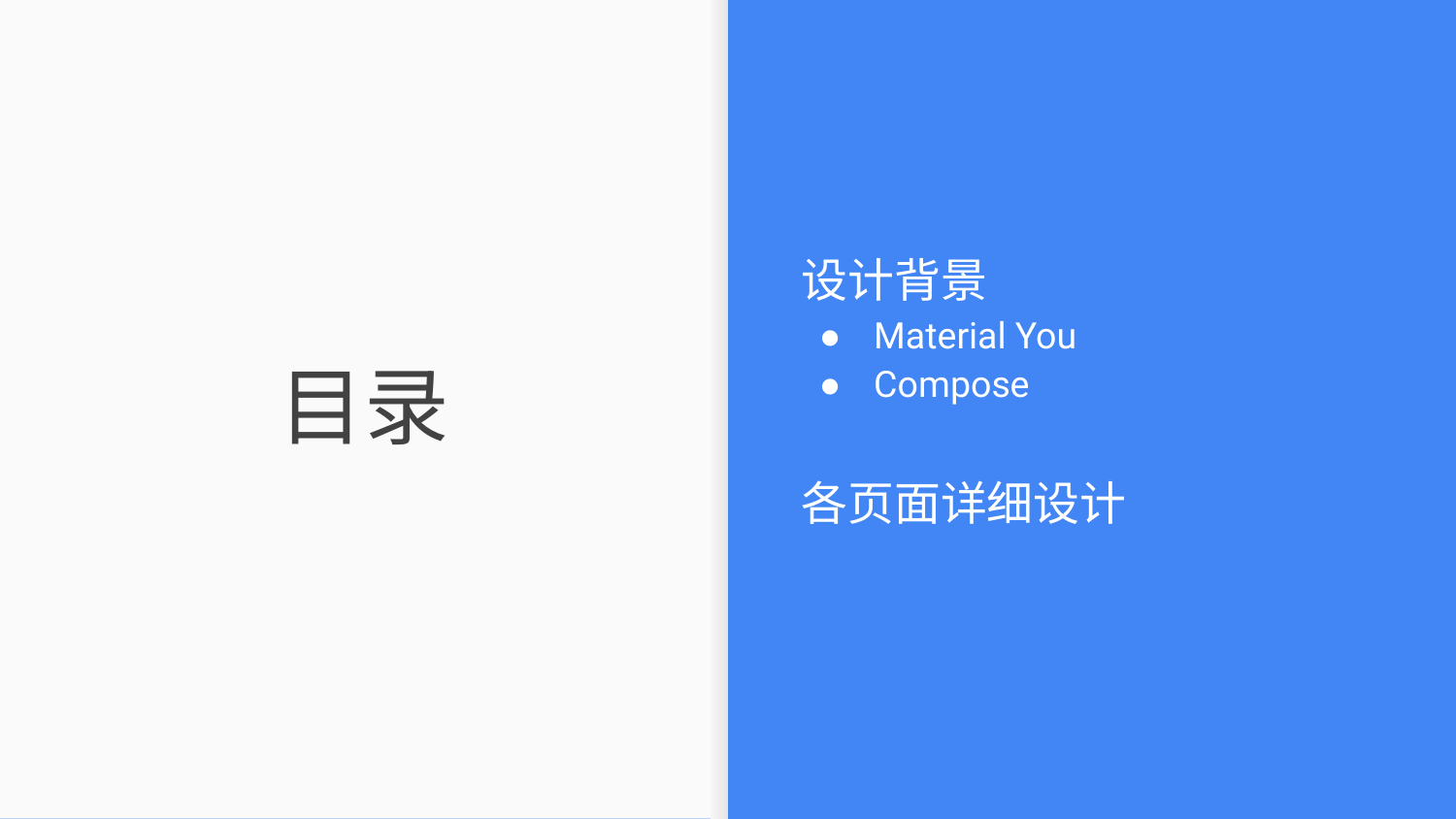

设计背景
Material You
Compose

各页面详细设计

# 目录